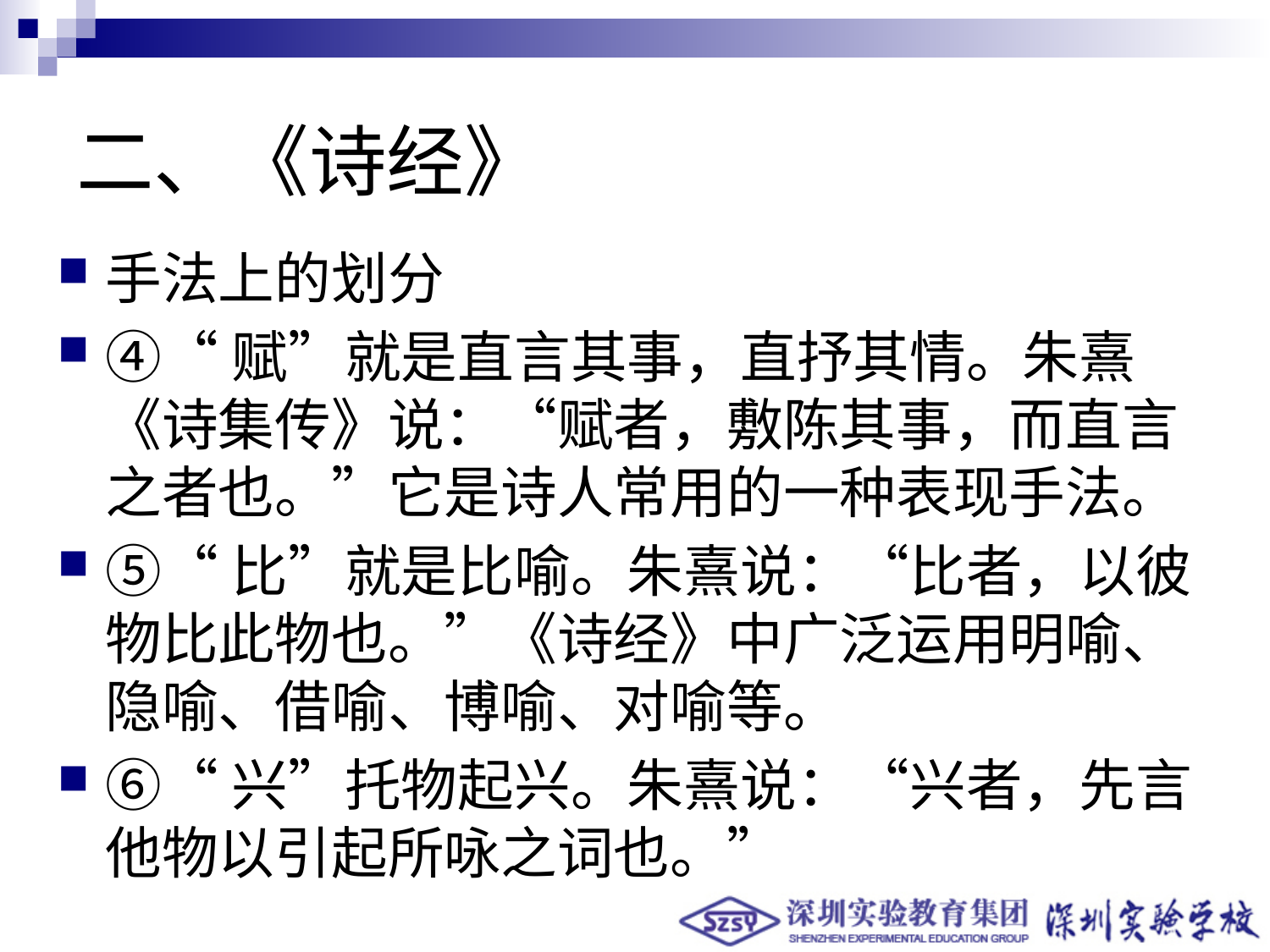

# 二、《诗经》
手法上的划分
④“赋”就是直言其事，直抒其情。朱熹《诗集传》说：“赋者，敷陈其事，而直言之者也。”它是诗人常用的一种表现手法。
⑤“比”就是比喻。朱熹说：“比者，以彼物比此物也。”《诗经》中广泛运用明喻、隐喻、借喻、博喻、对喻等。
⑥“兴”托物起兴。朱熹说：“兴者，先言他物以引起所咏之词也。”